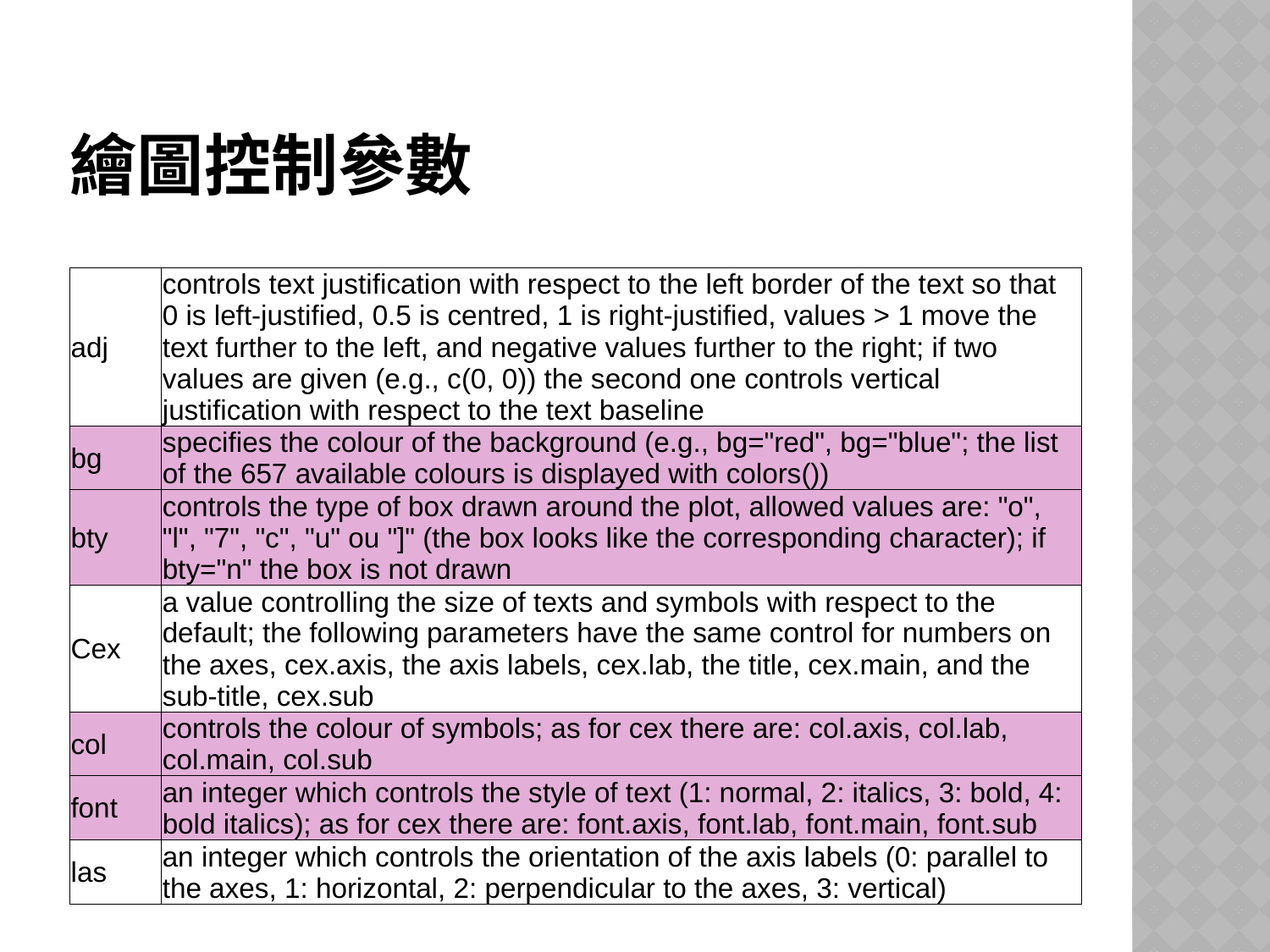

# 繪圖控制參數
| adj | controls text justification with respect to the left border of the text so that 0 is left-justified, 0.5 is centred, 1 is right-justified, values > 1 move the text further to the left, and negative values further to the right; if two values are given (e.g., c(0, 0)) the second one controls vertical justification with respect to the text baseline |
| --- | --- |
| bg | specifies the colour of the background (e.g., bg="red", bg="blue"; the list of the 657 available colours is displayed with colors()) |
| bty | controls the type of box drawn around the plot, allowed values are: "o", "l", "7", "c", "u" ou "]" (the box looks like the corresponding character); if bty="n" the box is not drawn |
| Cex | a value controlling the size of texts and symbols with respect to the default; the following parameters have the same control for numbers on the axes, cex.axis, the axis labels, cex.lab, the title, cex.main, and the sub-title, cex.sub |
| col | controls the colour of symbols; as for cex there are: col.axis, col.lab, col.main, col.sub |
| font | an integer which controls the style of text (1: normal, 2: italics, 3: bold, 4: bold italics); as for cex there are: font.axis, font.lab, font.main, font.sub |
| las | an integer which controls the orientation of the axis labels (0: parallel to the axes, 1: horizontal, 2: perpendicular to the axes, 3: vertical) |